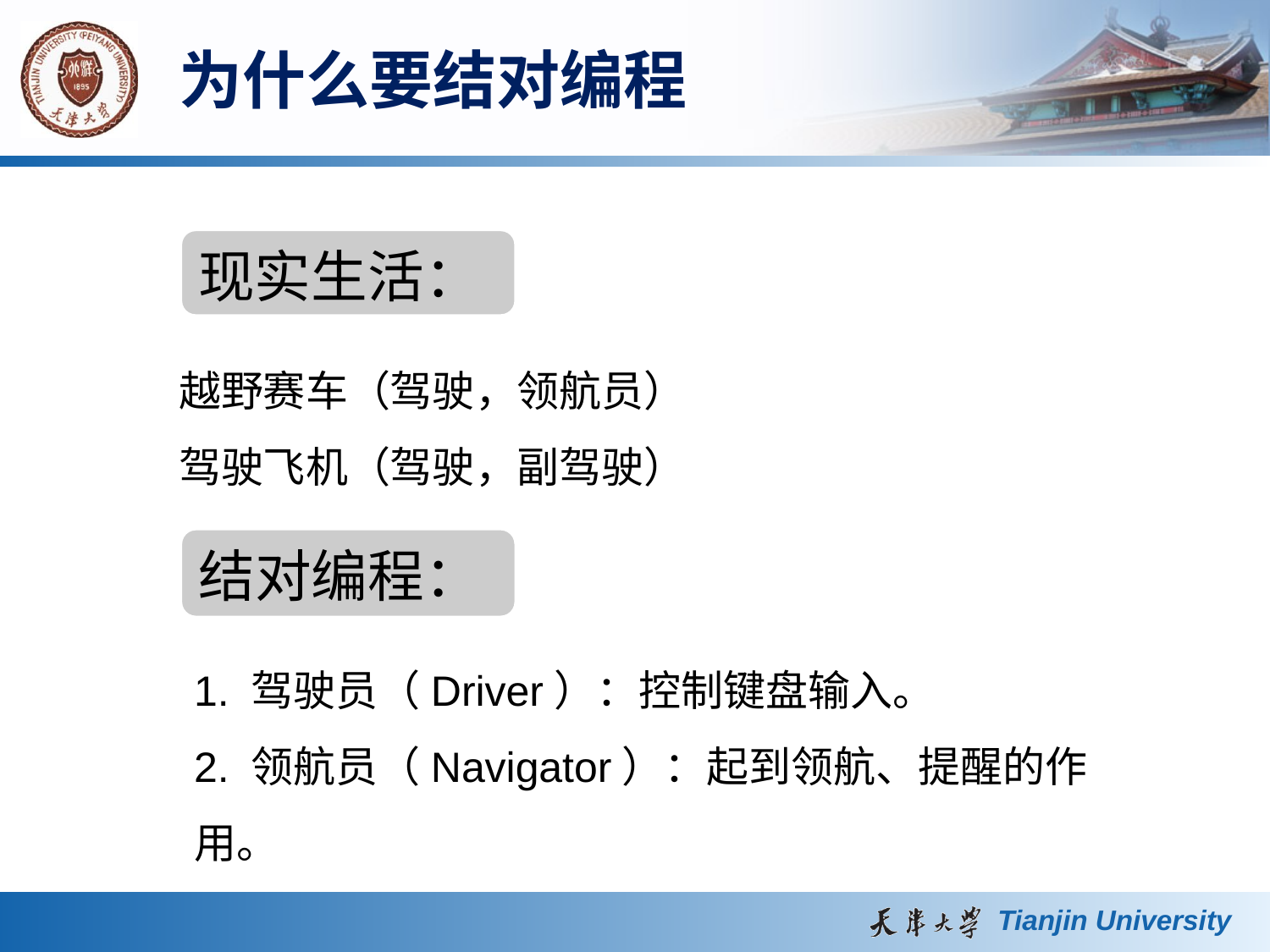

# 为什么要结对编程
现实生活：
越野赛车（驾驶，领航员）
驾驶飞机（驾驶，副驾驶）

结对编程：
1. 驾驶员（Driver）：控制键盘输入。
2. 领航员（Navigator）：起到领航、提醒的作用。

23